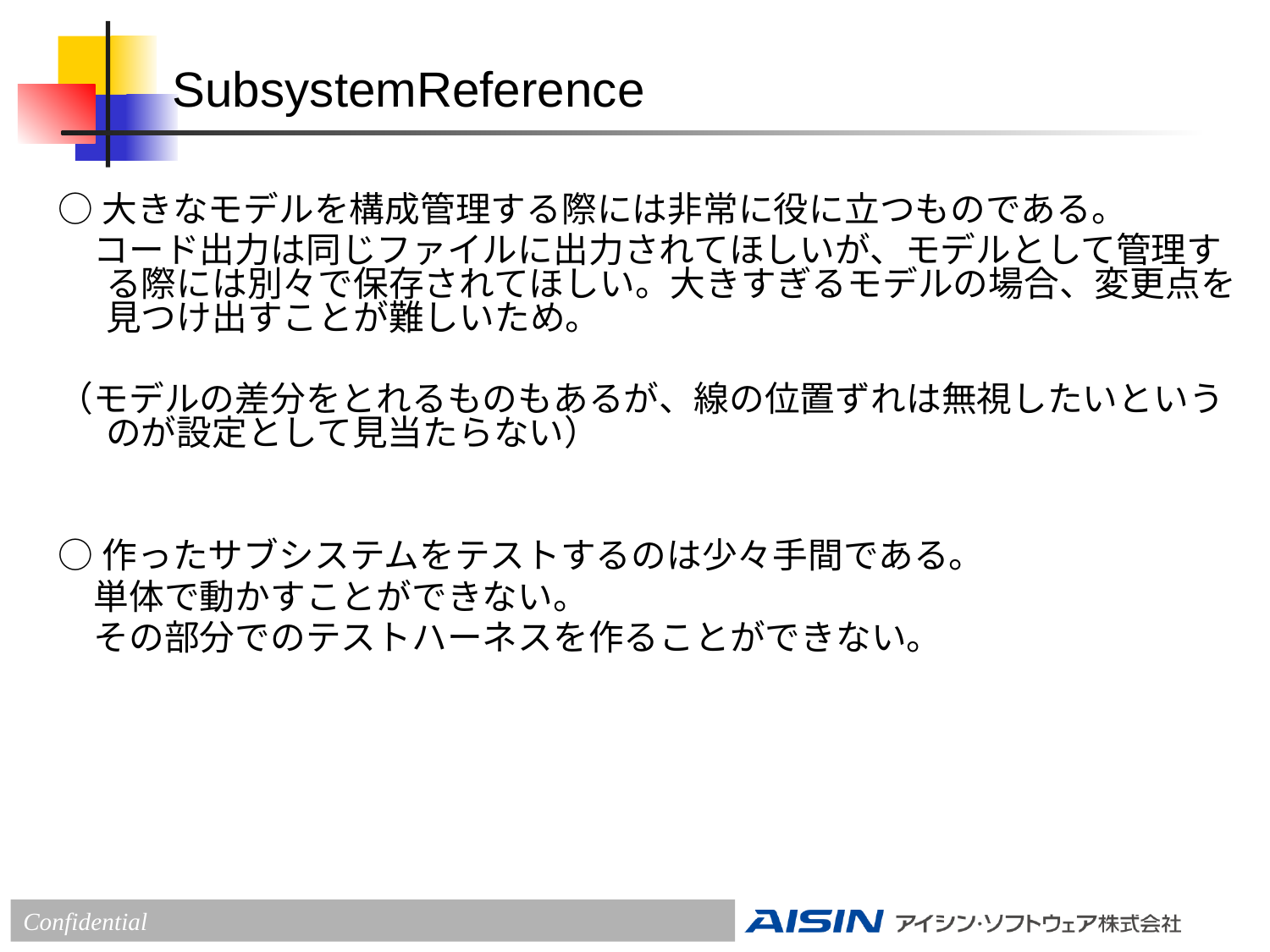

# SubsystemReference
○大きなモデルを構成管理する際には非常に役に立つものである。
　コード出力は同じファイルに出力されてほしいが、モデルとして管理する際には別々で保存されてほしい。大きすぎるモデルの場合、変更点を見つけ出すことが難しいため。

（モデルの差分をとれるものもあるが、線の位置ずれは無視したいというのが設定として見当たらない）

○作ったサブシステムをテストするのは少々手間である。
　単体で動かすことができない。
　その部分でのテストハーネスを作ることができない。